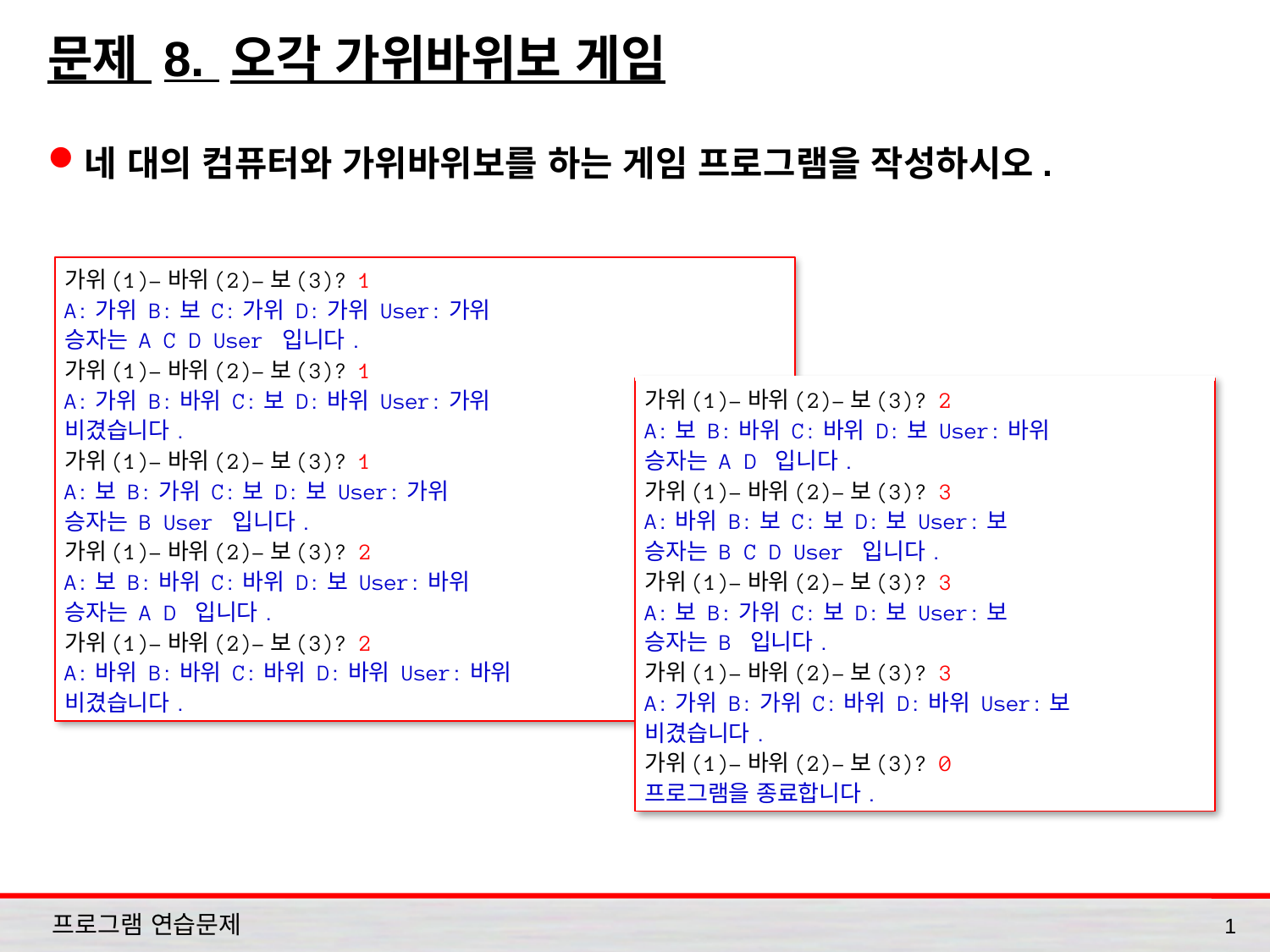

# 문제 8. 오각 가위바위보 게임
네 대의 컴퓨터와 가위바위보를 하는 게임 프로그램을 작성하시오.
가위(1)-바위(2)-보(3)? 1
A:가위 B:보 C:가위 D:가위 User:가위
승자는 A C D User 입니다.
가위(1)-바위(2)-보(3)? 1
A:가위 B:바위 C:보 D:바위 User:가위
비겼습니다.
가위(1)-바위(2)-보(3)? 1
A:보 B:가위 C:보 D:보 User:가위
승자는 B User 입니다.
가위(1)-바위(2)-보(3)? 2
A:보 B:바위 C:바위 D:보 User:바위
승자는 A D 입니다.
가위(1)-바위(2)-보(3)? 2
A:바위 B:바위 C:바위 D:바위 User:바위
비겼습니다.
가위(1)-바위(2)-보(3)? 2
A:보 B:바위 C:바위 D:보 User:바위
승자는 A D 입니다.
가위(1)-바위(2)-보(3)? 3
A:바위 B:보 C:보 D:보 User:보
승자는 B C D User 입니다.
가위(1)-바위(2)-보(3)? 3
A:보 B:가위 C:보 D:보 User:보
승자는 B 입니다.
가위(1)-바위(2)-보(3)? 3
A:가위 B:가위 C:바위 D:바위 User:보
비겼습니다.
가위(1)-바위(2)-보(3)? 0
프로그램을 종료합니다.